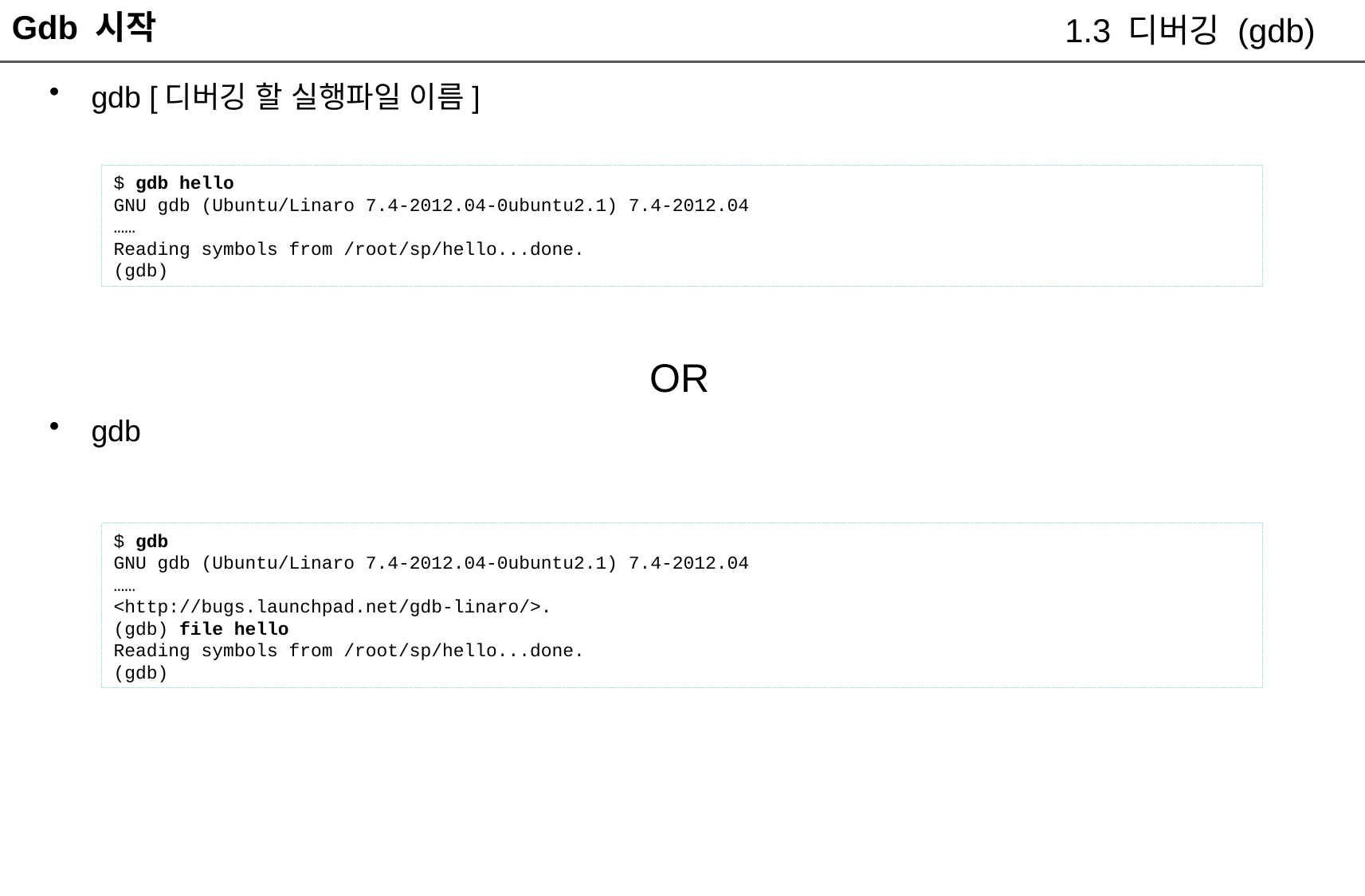

# Gdb 시작
gdb [디버깅 할 실행파일 이름]

gdb
$ gdb hello
GNU gdb (Ubuntu/Linaro 7.4-2012.04-0ubuntu2.1) 7.4-2012.04
……
Reading symbols from /root/sp/hello...done.
(gdb)
OR
$ gdb
GNU gdb (Ubuntu/Linaro 7.4-2012.04-0ubuntu2.1) 7.4-2012.04
……
<http://bugs.launchpad.net/gdb-linaro/>.
(gdb) file hello
Reading symbols from /root/sp/hello...done.
(gdb)